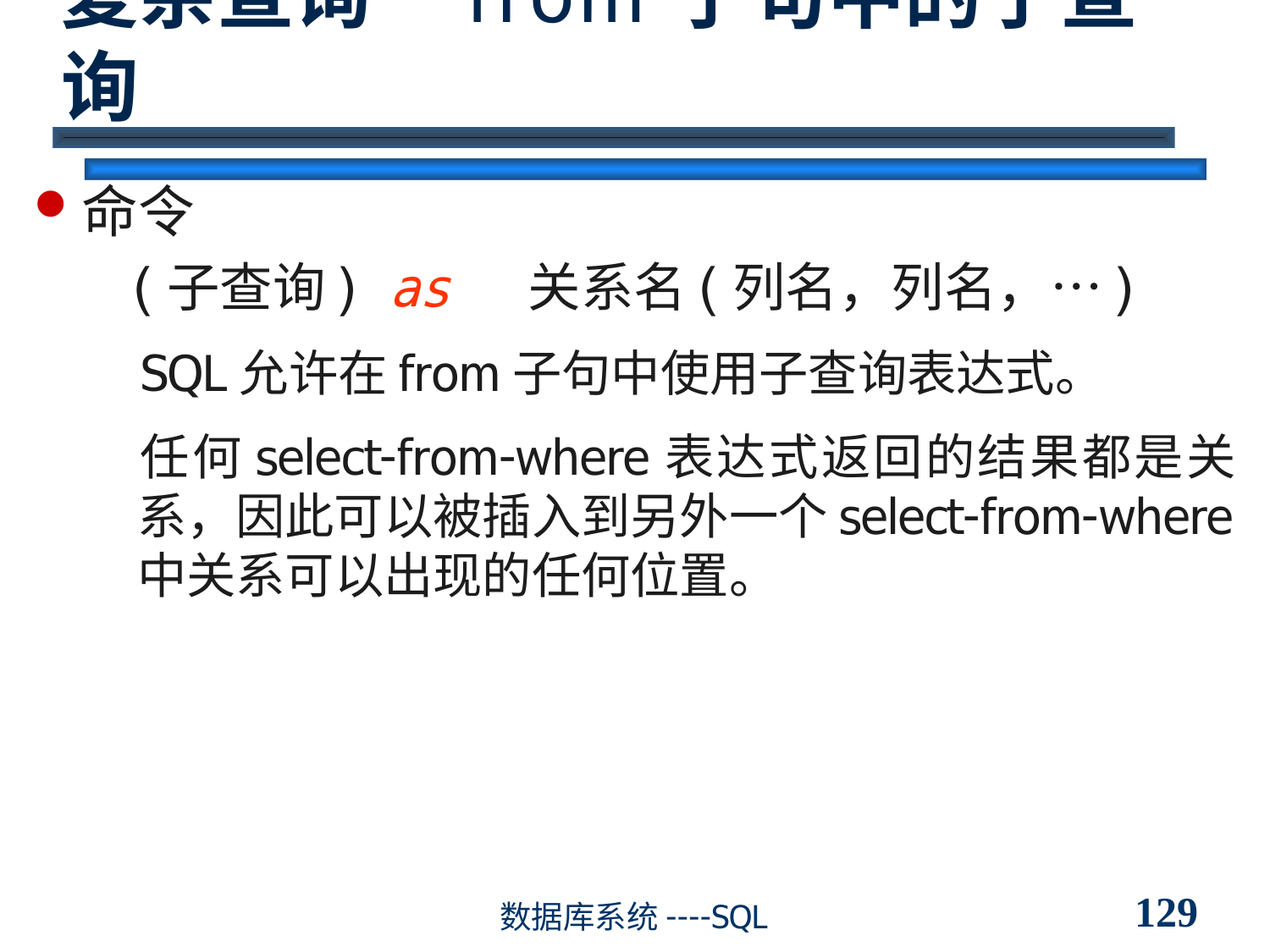

# 复杂查询—from子句中的子查询
命令
(子查询)  as    关系名(列名，列名，…)
   SQL允许在from子句中使用子查询表达式。
	任何select-from-where表达式返回的结果都是关系，因此可以被插入到另外一个select-from-where中关系可以出现的任何位置。
129
数据库系统----SQL